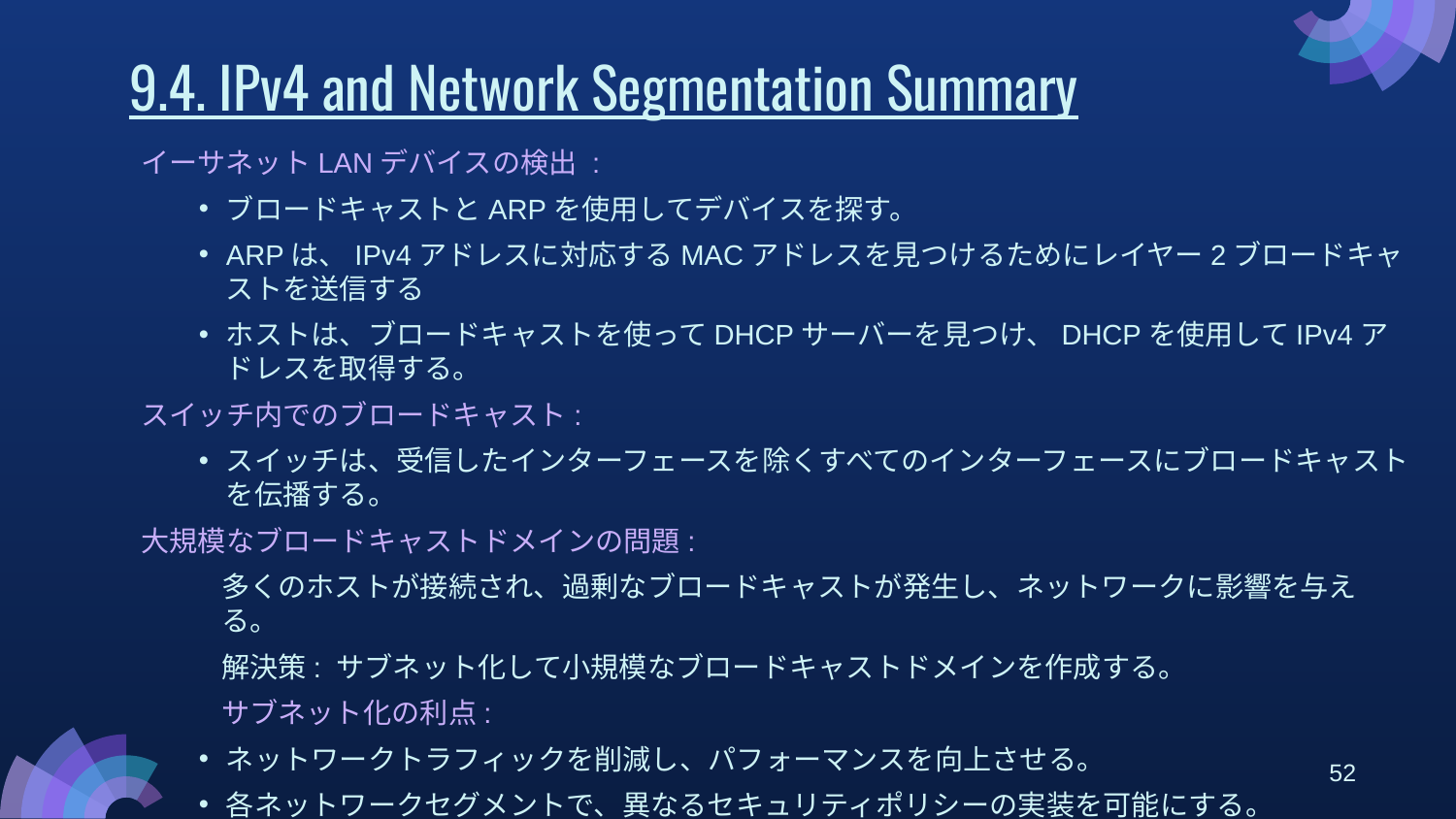

# 9.4. IPv4 and Network Segmentation Summary
イーサネットLANデバイスの検出 :
ブロードキャストとARPを使用してデバイスを探す。
ARPは、IPv4アドレスに対応するMACアドレスを見つけるためにレイヤー2ブロードキャストを送信する
ホストは、ブロードキャストを使ってDHCPサーバーを見つけ、DHCPを使用してIPv4アドレスを取得する。
スイッチ内でのブロードキャスト:
スイッチは、受信したインターフェースを除くすべてのインターフェースにブロードキャストを伝播する。
大規模なブロードキャストドメインの問題:
多くのホストが接続され、過剰なブロードキャストが発生し、ネットワークに影響を与える。
解決策: サブネット化して小規模なブロードキャストドメインを作成する。
サブネット化の利点:
ネットワークトラフィックを削減し、パフォーマンスを向上させる。
各ネットワークセグメントで、異なるセキュリティポリシーの実装を可能にする。